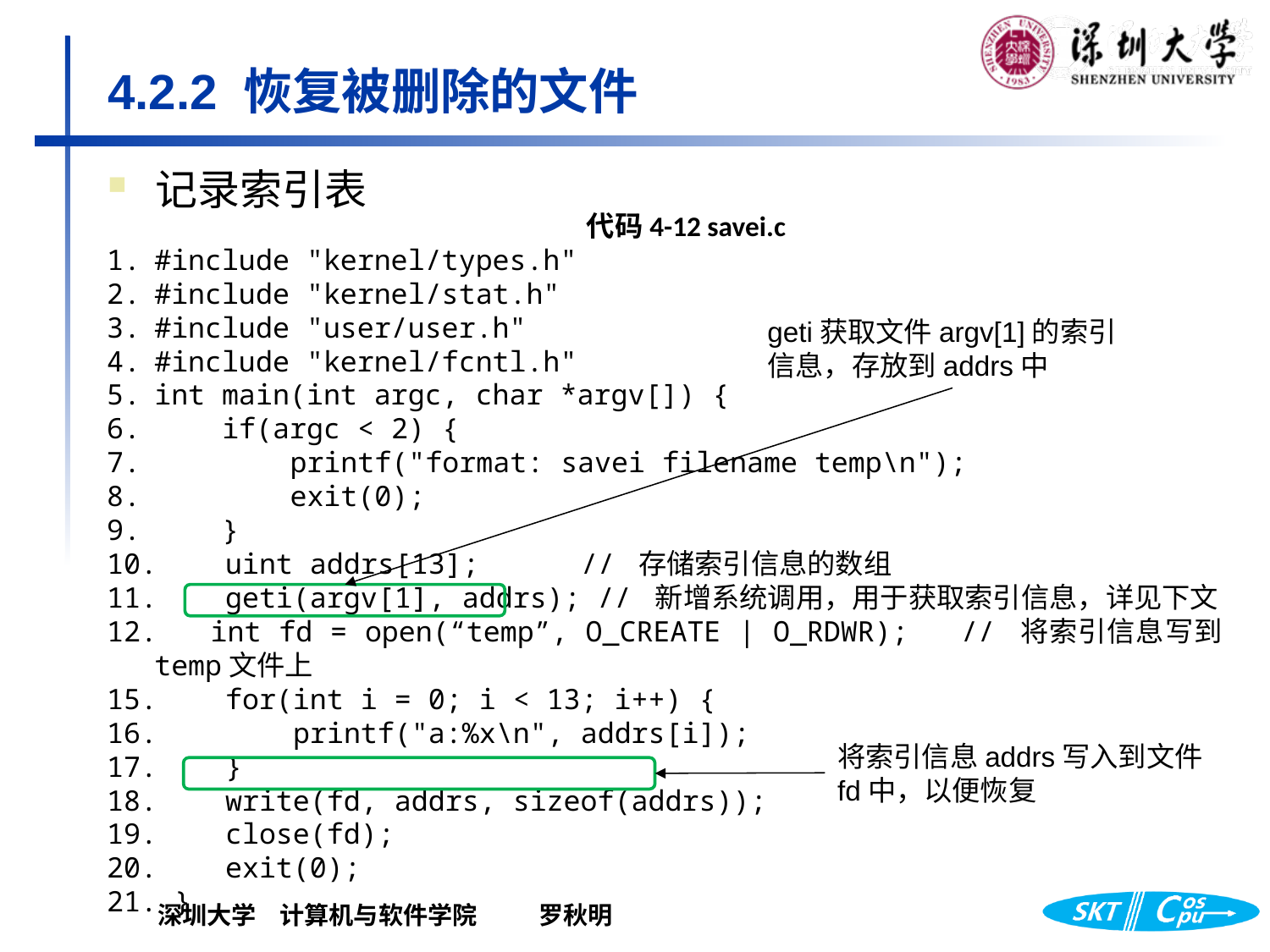

# 4.2.2 恢复被删除的文件
记录索引表
代码4-12 savei.c
#include "kernel/types.h"
#include "kernel/stat.h"
#include "user/user.h"
#include "kernel/fcntl.h"
int main(int argc, char *argv[]) {
    if(argc < 2) {
        printf("format: savei filename temp\n");
        exit(0);
    }
    uint addrs[13];      // 存储索引信息的数组
    geti(argv[1], addrs); // 新增系统调用，用于获取索引信息，详见下文
   int fd = open(“temp”, O_CREATE | O_RDWR);   // 将索引信息写到temp文件上
    for(int i = 0; i < 13; i++) {
        printf("a:%x\n", addrs[i]);
    }
    write(fd, addrs, sizeof(addrs));
    close(fd);
    exit(0);
21. }

geti获取文件argv[1]的索引信息，存放到addrs中

将索引信息addrs写入到文件fd中，以便恢复